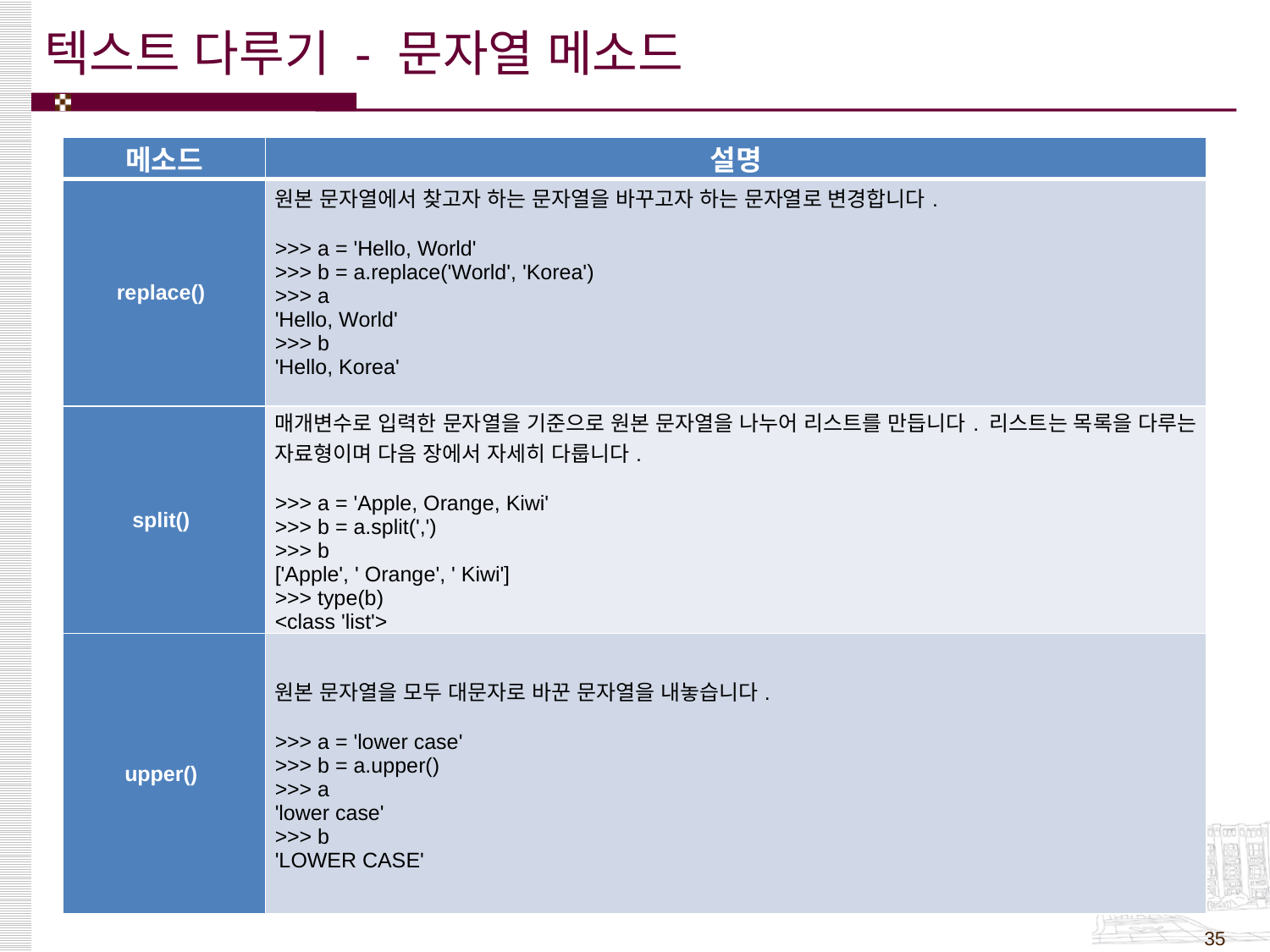

# 텍스트 다루기 - 문자열 메소드
| 메소드 | 설명 |
| --- | --- |
| replace() | 원본 문자열에서 찾고자 하는 문자열을 바꾸고자 하는 문자열로 변경합니다.   >>> a = 'Hello, World' >>> b = a.replace('World', 'Korea') >>> a 'Hello, World' >>> b 'Hello, Korea' |
| split() | 매개변수로 입력한 문자열을 기준으로 원본 문자열을 나누어 리스트를 만듭니다. 리스트는 목록을 다루는 자료형이며 다음 장에서 자세히 다룹니다.   >>> a = 'Apple, Orange, Kiwi' >>> b = a.split(',') >>> b ['Apple', ' Orange', ' Kiwi'] >>> type(b) <class 'list'> |
| upper() | 원본 문자열을 모두 대문자로 바꾼 문자열을 내놓습니다.   >>> a = 'lower case' >>> b = a.upper() >>> a 'lower case' >>> b 'LOWER CASE' |